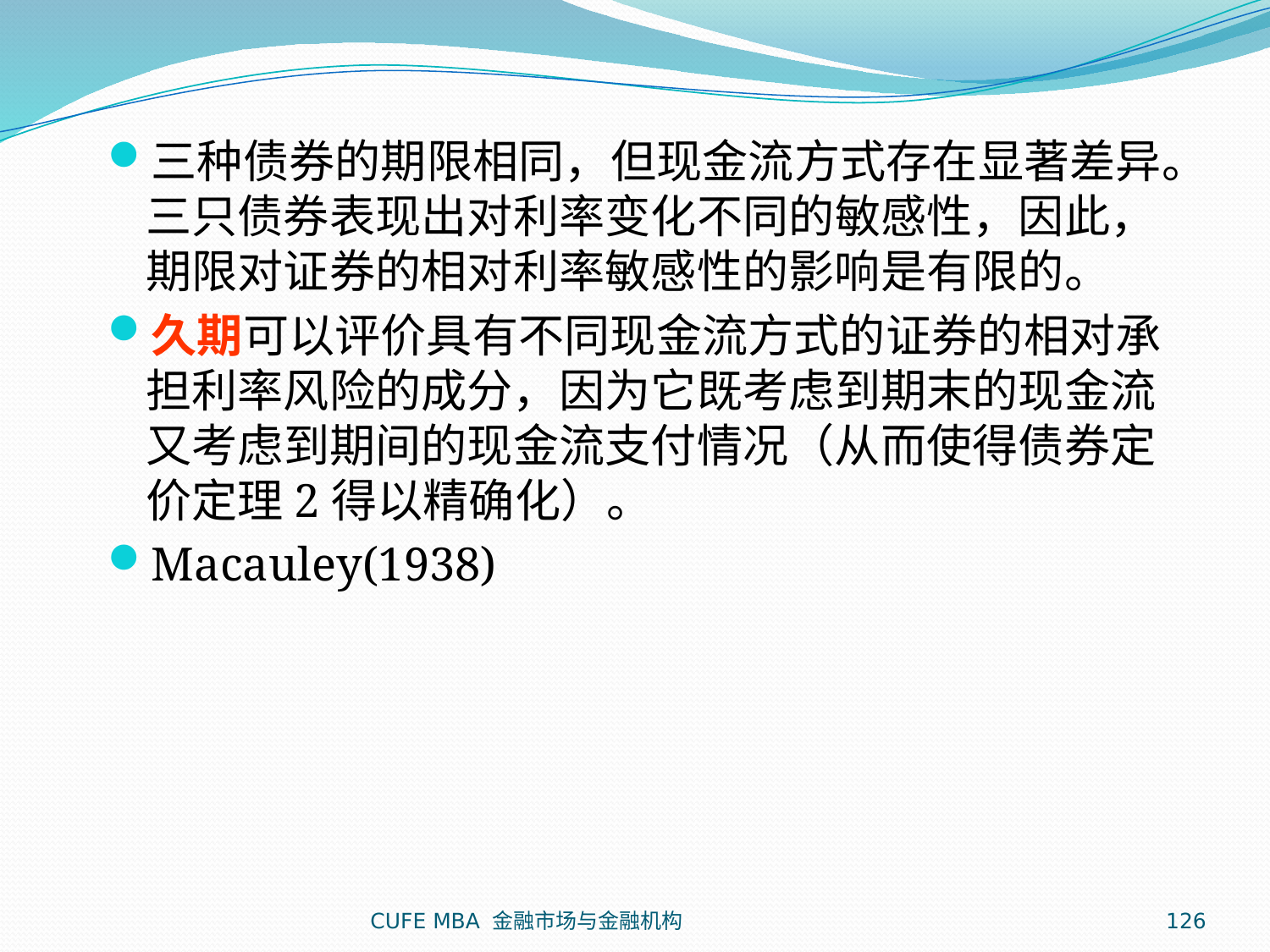

三种债券的期限相同，但现金流方式存在显著差异。三只债券表现出对利率变化不同的敏感性，因此，期限对证券的相对利率敏感性的影响是有限的。
久期可以评价具有不同现金流方式的证券的相对承担利率风险的成分，因为它既考虑到期末的现金流又考虑到期间的现金流支付情况（从而使得债券定价定理2得以精确化）。
Macauley(1938)
CUFE MBA 金融市场与金融机构
126